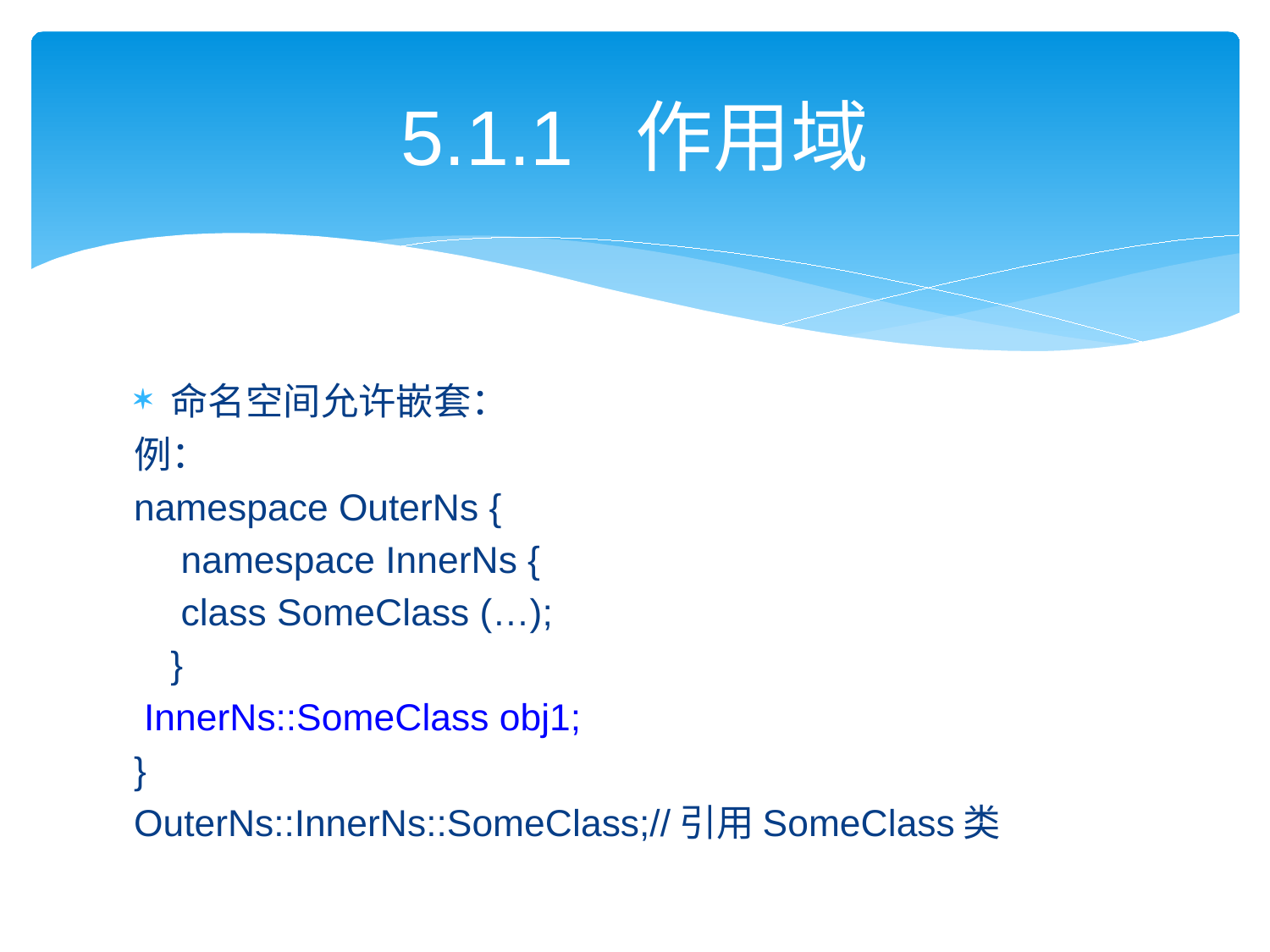

# 5.1.1  作用域
命名空间允许嵌套：
例：
namespace OuterNs {
	 namespace InnerNs {
		 class SomeClass (…);
	}
 InnerNs::SomeClass obj1;
}
OuterNs::InnerNs::SomeClass;//引用SomeClass类